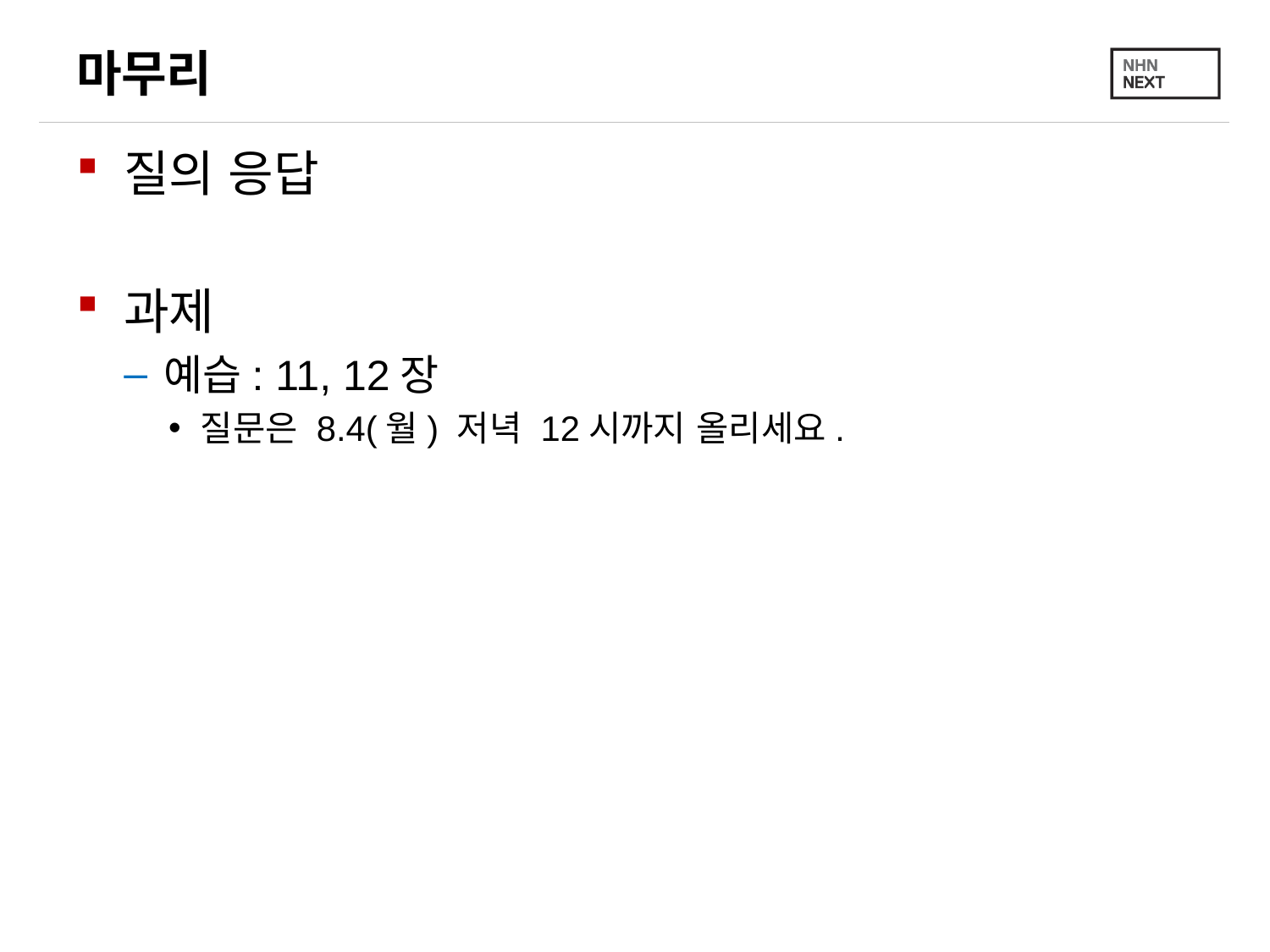

# 마무리
질의 응답

과제
예습: 11, 12장
질문은 8.4(월) 저녁 12시까지 올리세요.